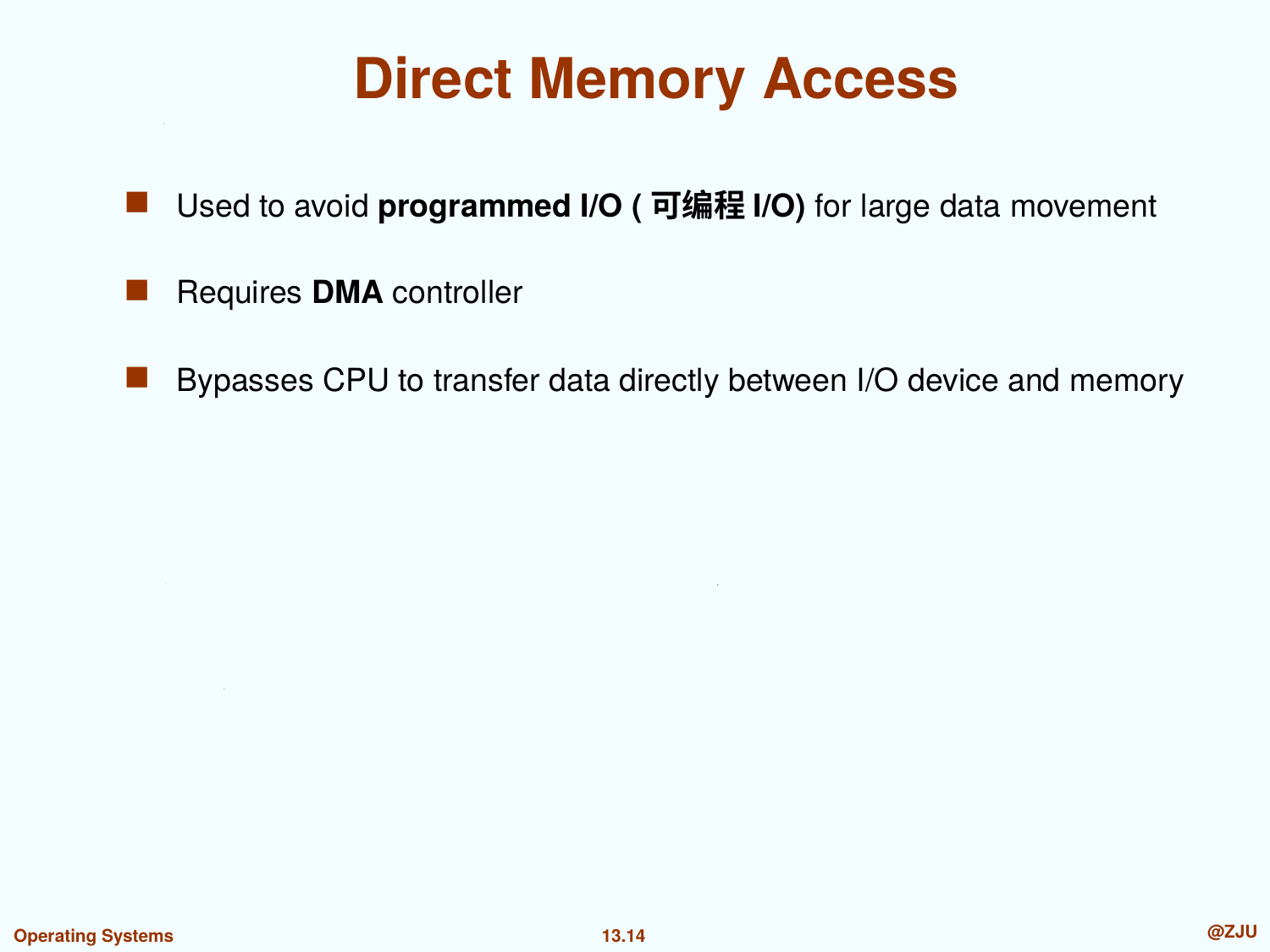

# Direct Memory Access
Used to avoid programmed I/O (可编程I/O) for large data movement
Requires DMA controller
Bypasses CPU to transfer data directly between I/O device and memory